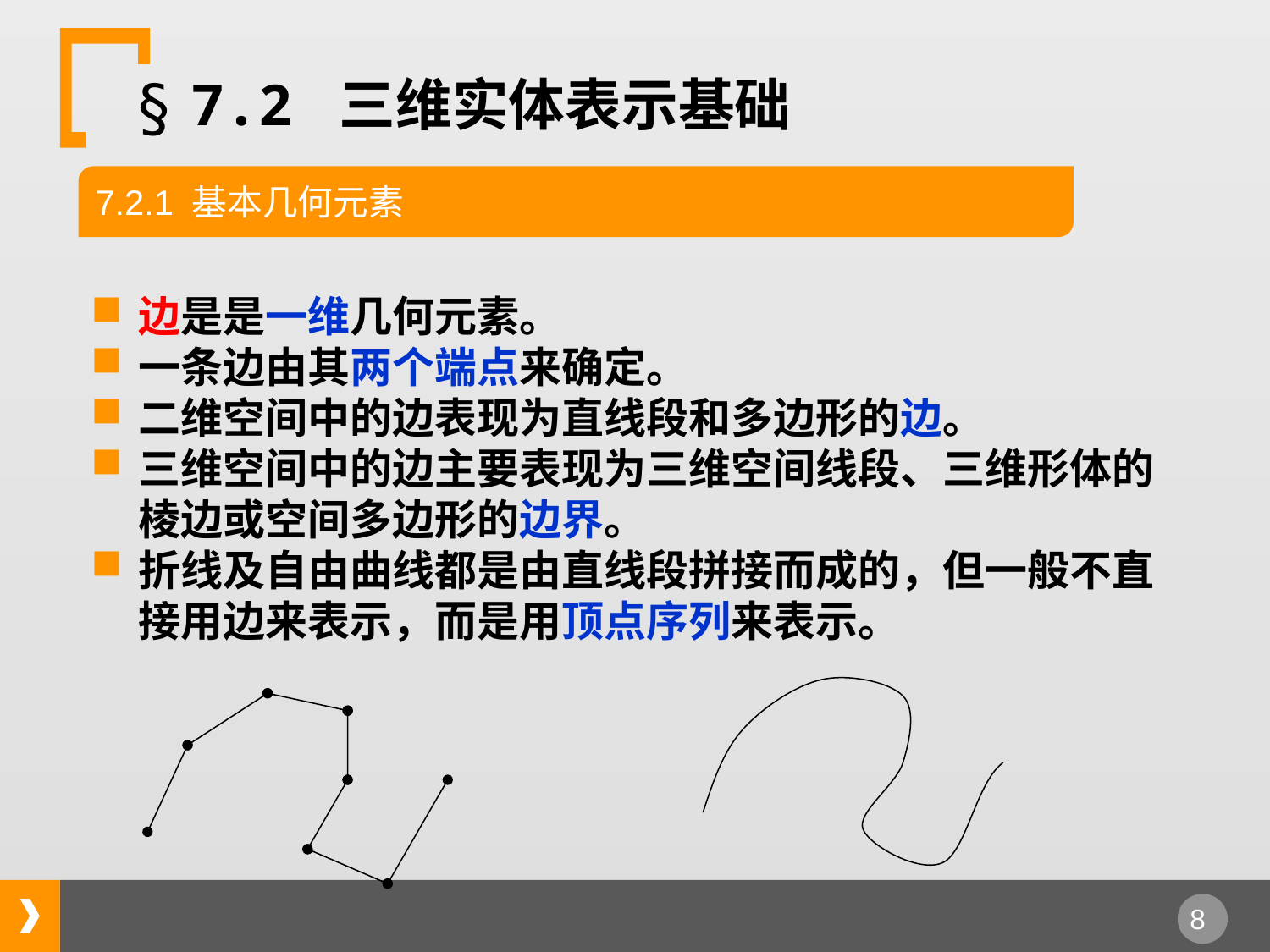

§ 7.2 三维实体表示基础
7.2.1 基本几何元素
边是是一维几何元素。
一条边由其两个端点来确定。
二维空间中的边表现为直线段和多边形的边。
三维空间中的边主要表现为三维空间线段、三维形体的棱边或空间多边形的边界。
折线及自由曲线都是由直线段拼接而成的，但一般不直接用边来表示，而是用顶点序列来表示。